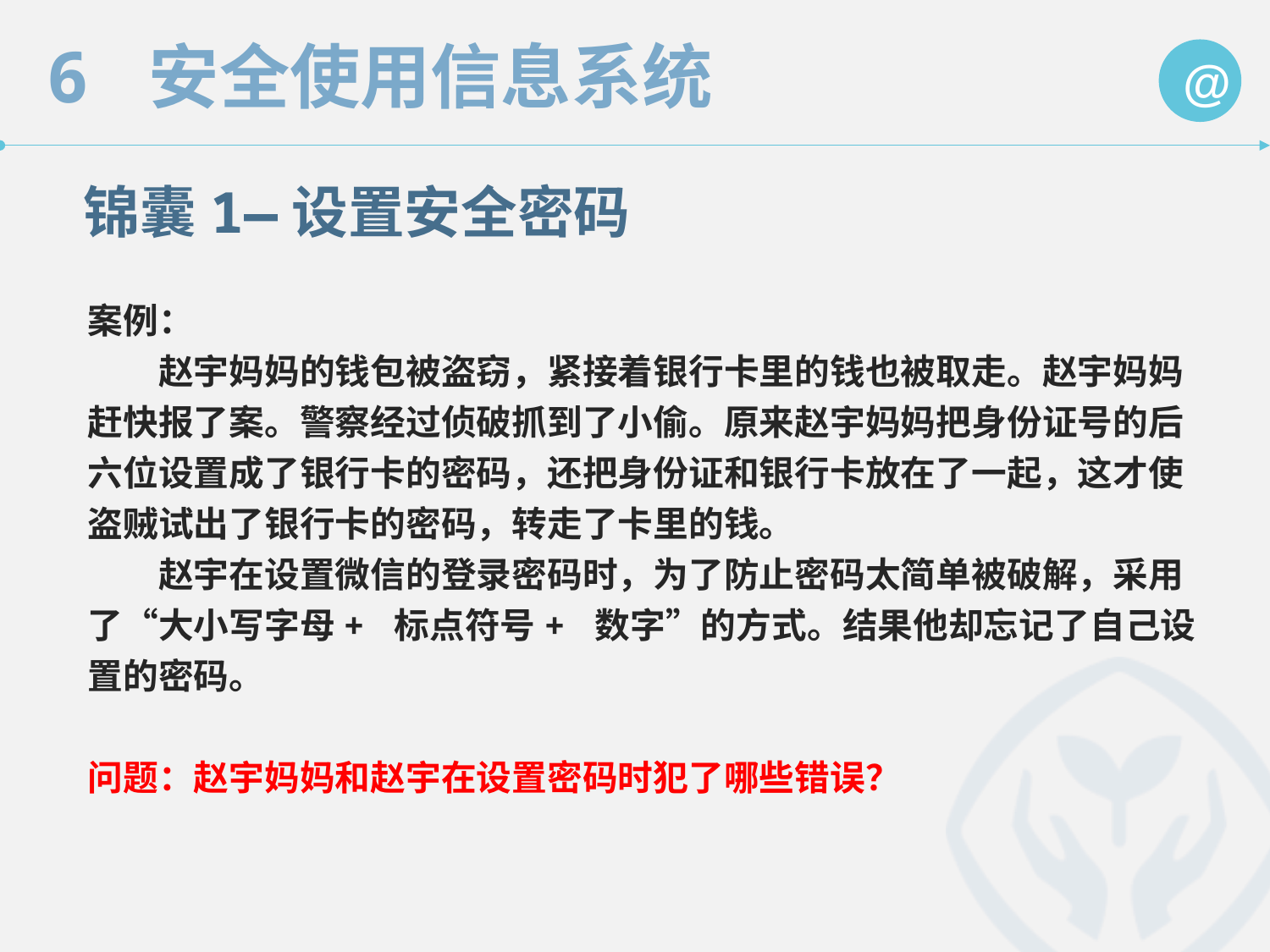

锦囊1—设置安全密码
案例：
　　赵宇妈妈的钱包被盗窃，紧接着银行卡里的钱也被取走。赵宇妈妈赶快报了案。警察经过侦破抓到了小偷。原来赵宇妈妈把身份证号的后六位设置成了银行卡的密码，还把身份证和银行卡放在了一起，这才使盗贼试出了银行卡的密码，转走了卡里的钱。
　　赵宇在设置微信的登录密码时，为了防止密码太简单被破解，采用了“大小写字母+ 标点符号+ 数字”的方式。结果他却忘记了自己设置的密码。

问题：赵宇妈妈和赵宇在设置密码时犯了哪些错误？